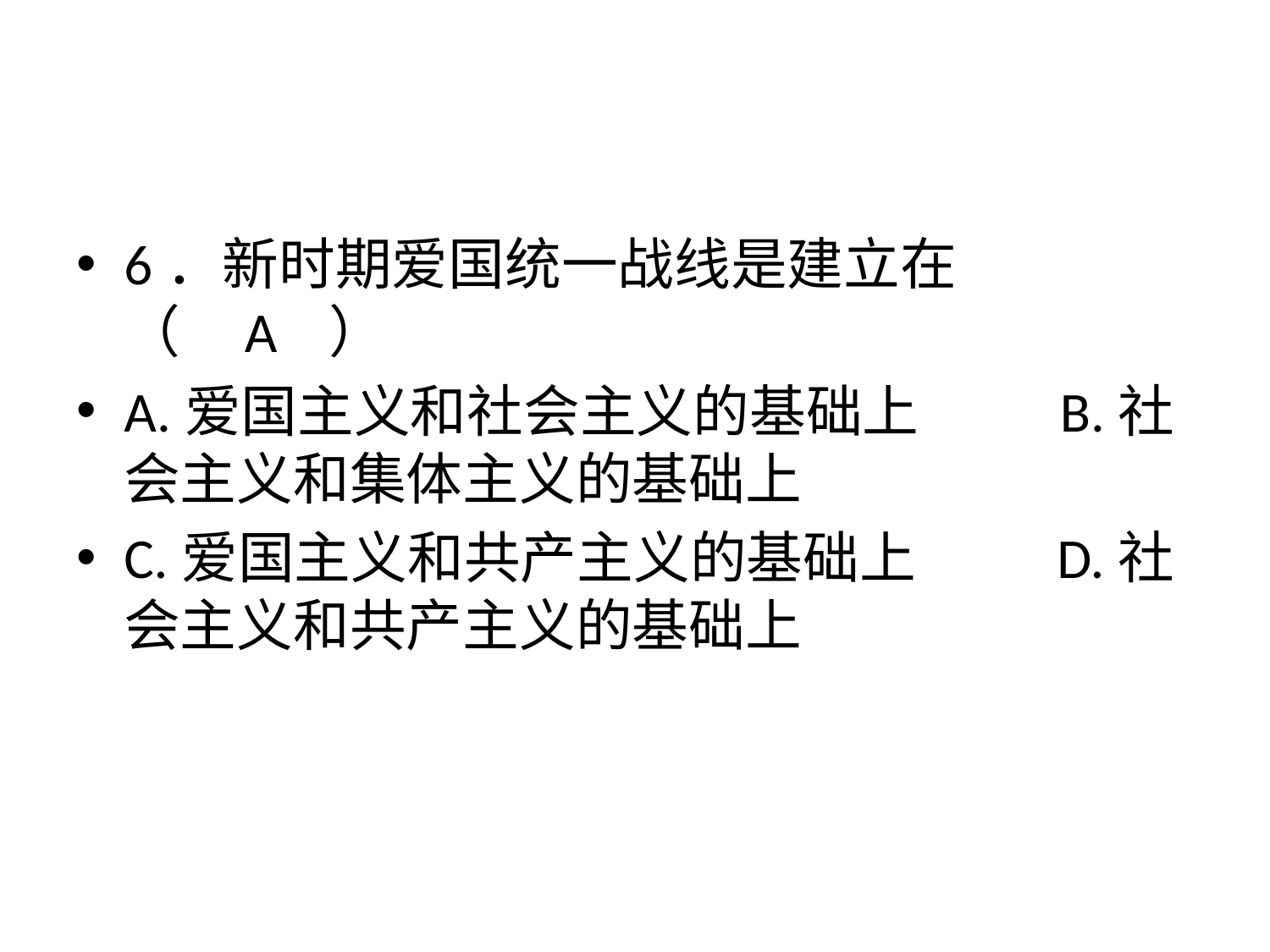

#
6．新时期爱国统一战线是建立在（    A   ）
A.爱国主义和社会主义的基础上          B.社会主义和集体主义的基础上
C.爱国主义和共产主义的基础上          D.社会主义和共产主义的基础上